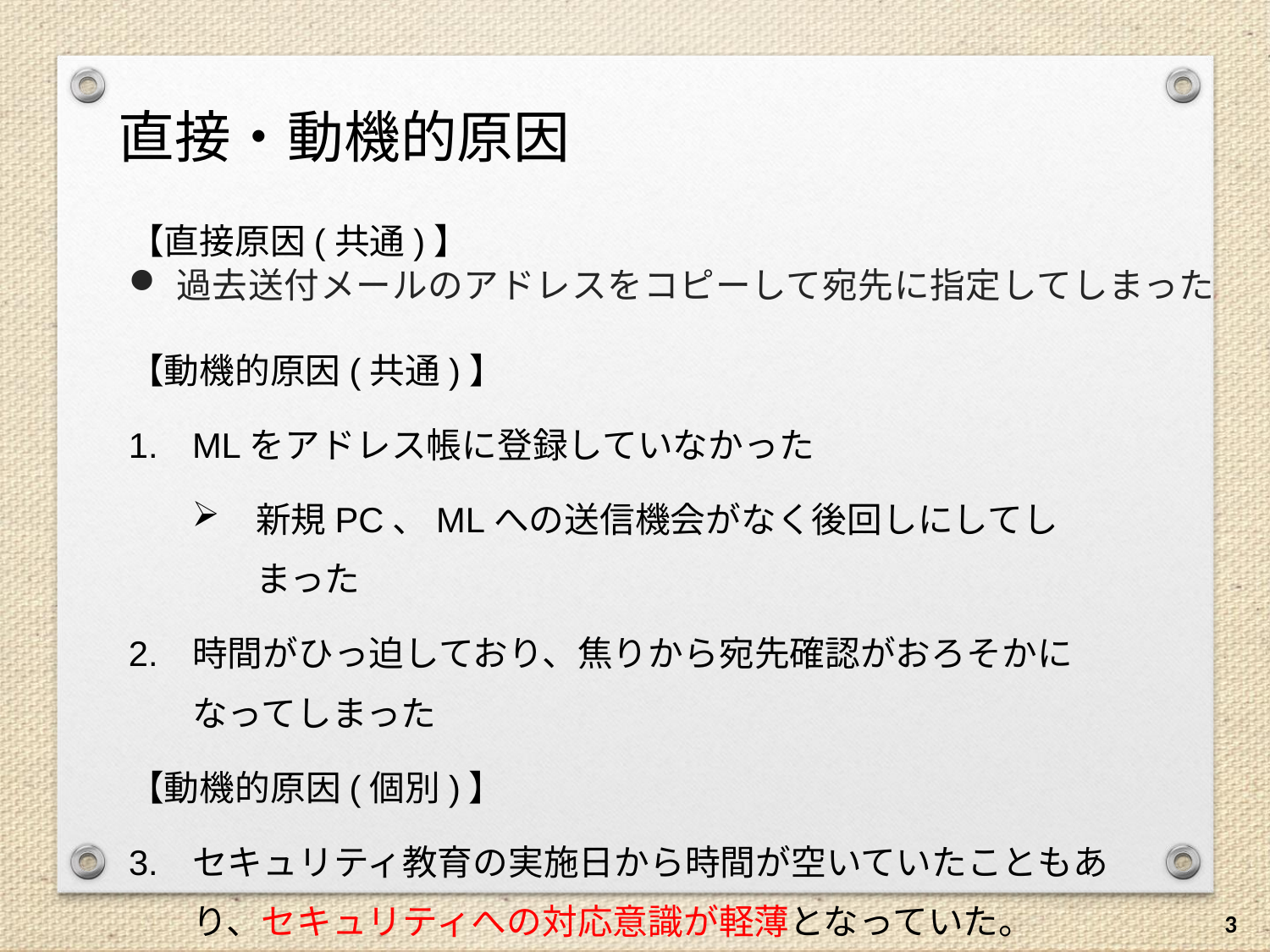

直接・動機的原因
【直接原因(共通)】
過去送付メールのアドレスをコピーして宛先に指定してしまった

【動機的原因(共通)】
MLをアドレス帳に登録していなかった
新規PC、MLへの送信機会がなく後回しにしてしまった
時間がひっ迫しており、焦りから宛先確認がおろそかになってしまった
【動機的原因(個別)】
セキュリティ教育の実施日から時間が空いていたこともあり、セキュリティへの対応意識が軽薄となっていた。
3